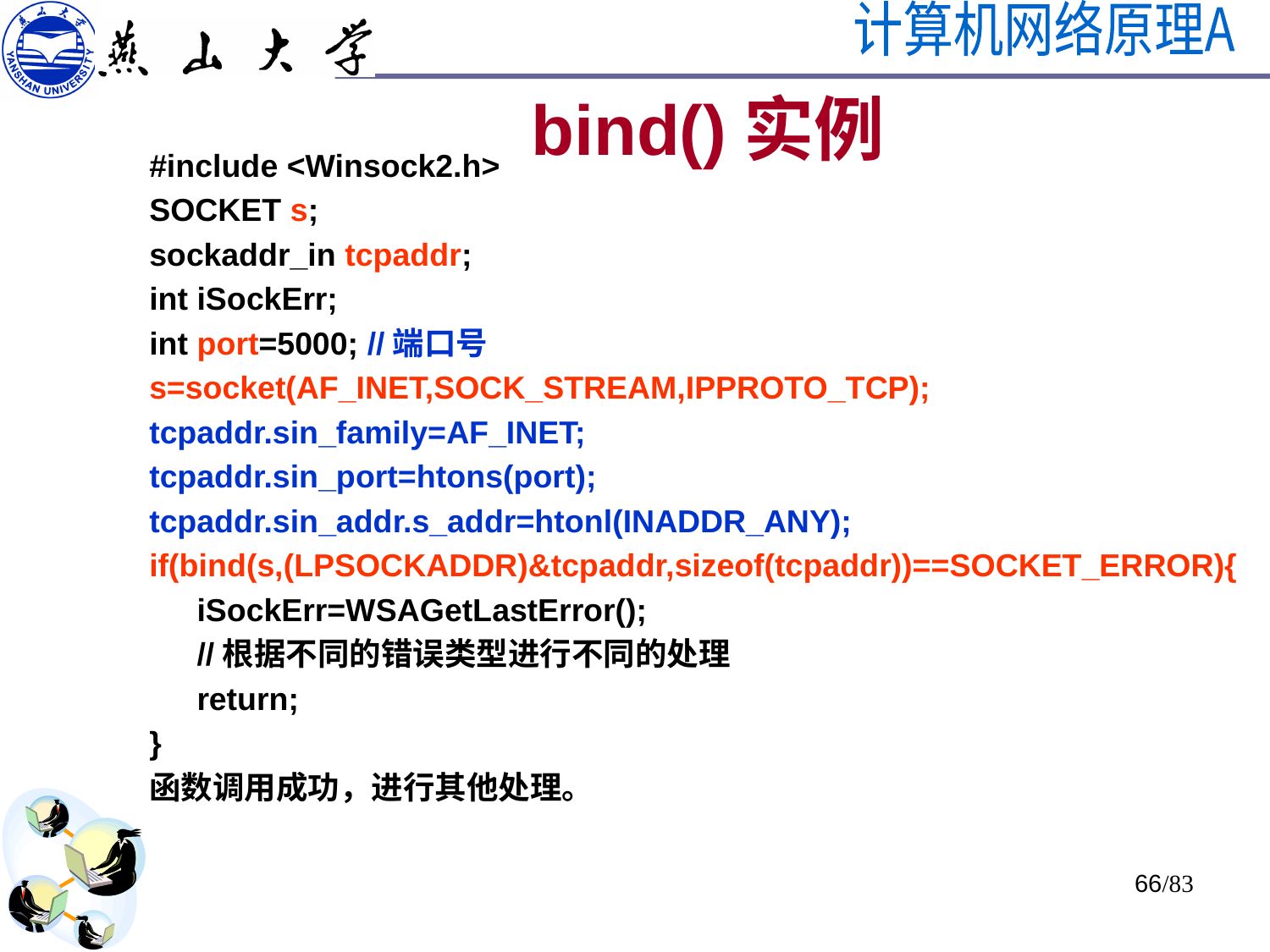

# bind()实例
#include <Winsock2.h>
SOCKET s;
sockaddr_in tcpaddr;
int iSockErr;
int port=5000; //端口号
s=socket(AF_INET,SOCK_STREAM,IPPROTO_TCP);
tcpaddr.sin_family=AF_INET;
tcpaddr.sin_port=htons(port);
tcpaddr.sin_addr.s_addr=htonl(INADDR_ANY);
if(bind(s,(LPSOCKADDR)&tcpaddr,sizeof(tcpaddr))==SOCKET_ERROR){
	iSockErr=WSAGetLastError();
	//根据不同的错误类型进行不同的处理
	return;
}
函数调用成功，进行其他处理。
66/83